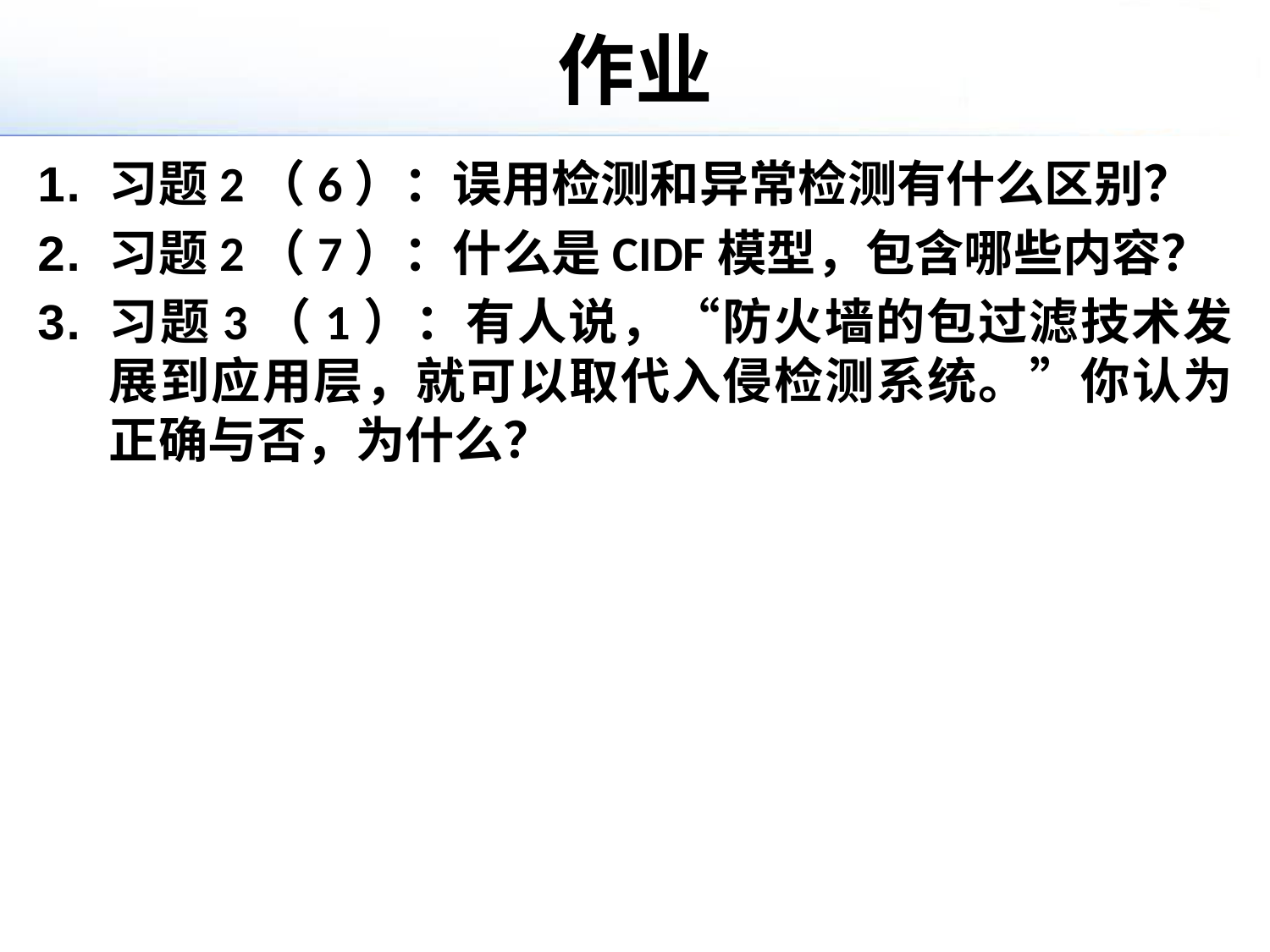

# 作业
习题2（6）：误用检测和异常检测有什么区别？
习题2（7）：什么是CIDF模型，包含哪些内容？
习题3（1）：有人说，“防火墙的包过滤技术发展到应用层，就可以取代入侵检测系统。”你认为正确与否，为什么？